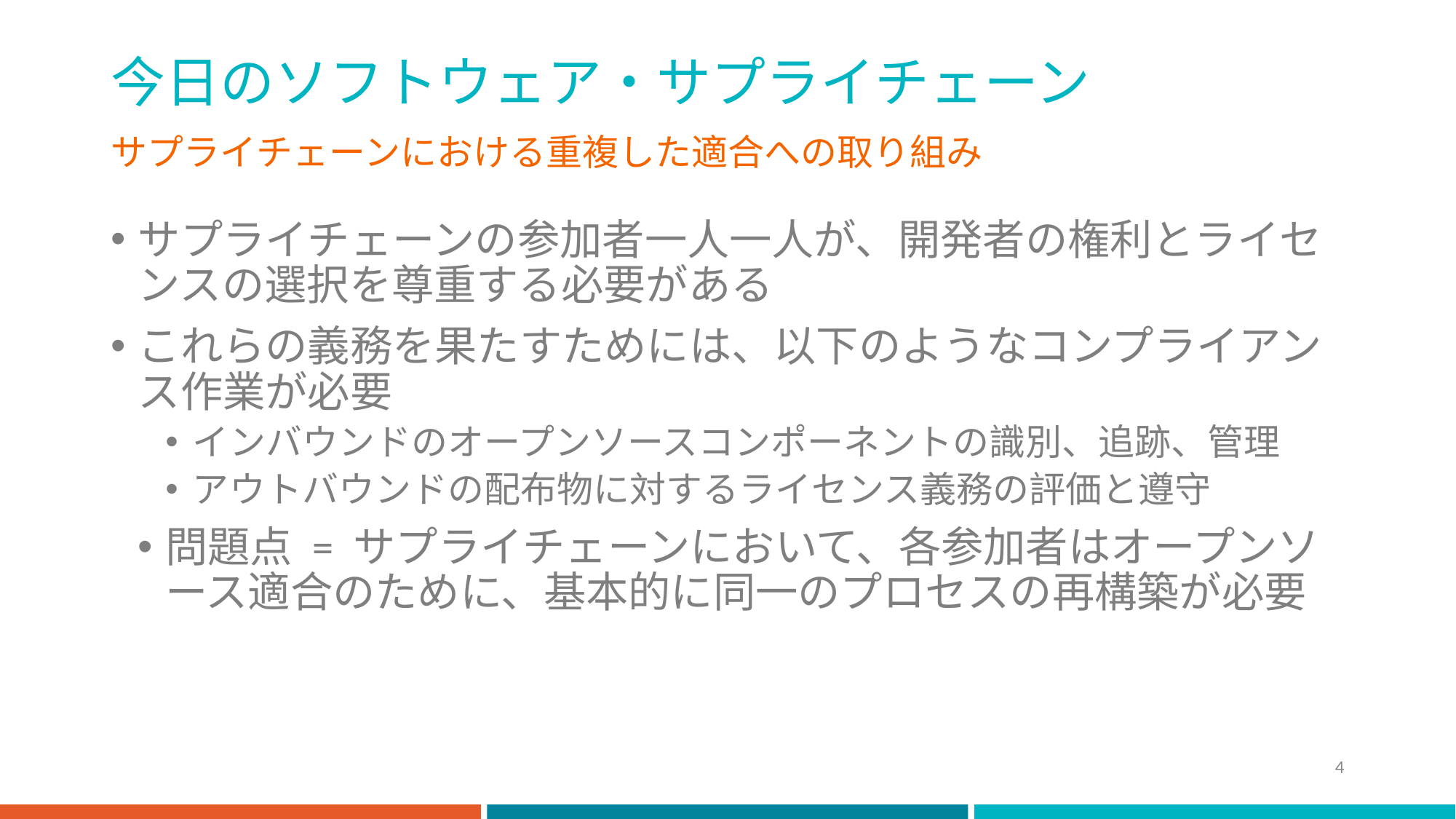

# 今日のソフトウェア・サプライチェーン
サプライチェーンにおける重複した適合への取り組み
サプライチェーンの参加者一人一人が、開発者の権利とライセンスの選択を尊重する必要がある
これらの義務を果たすためには、以下のようなコンプライアンス作業が必要
インバウンドのオープンソースコンポーネントの識別、追跡、管理
アウトバウンドの配布物に対するライセンス義務の評価と遵守
問題点 = サプライチェーンにおいて、各参加者はオープンソース適合のために、基本的に同一のプロセスの再構築が必要

4